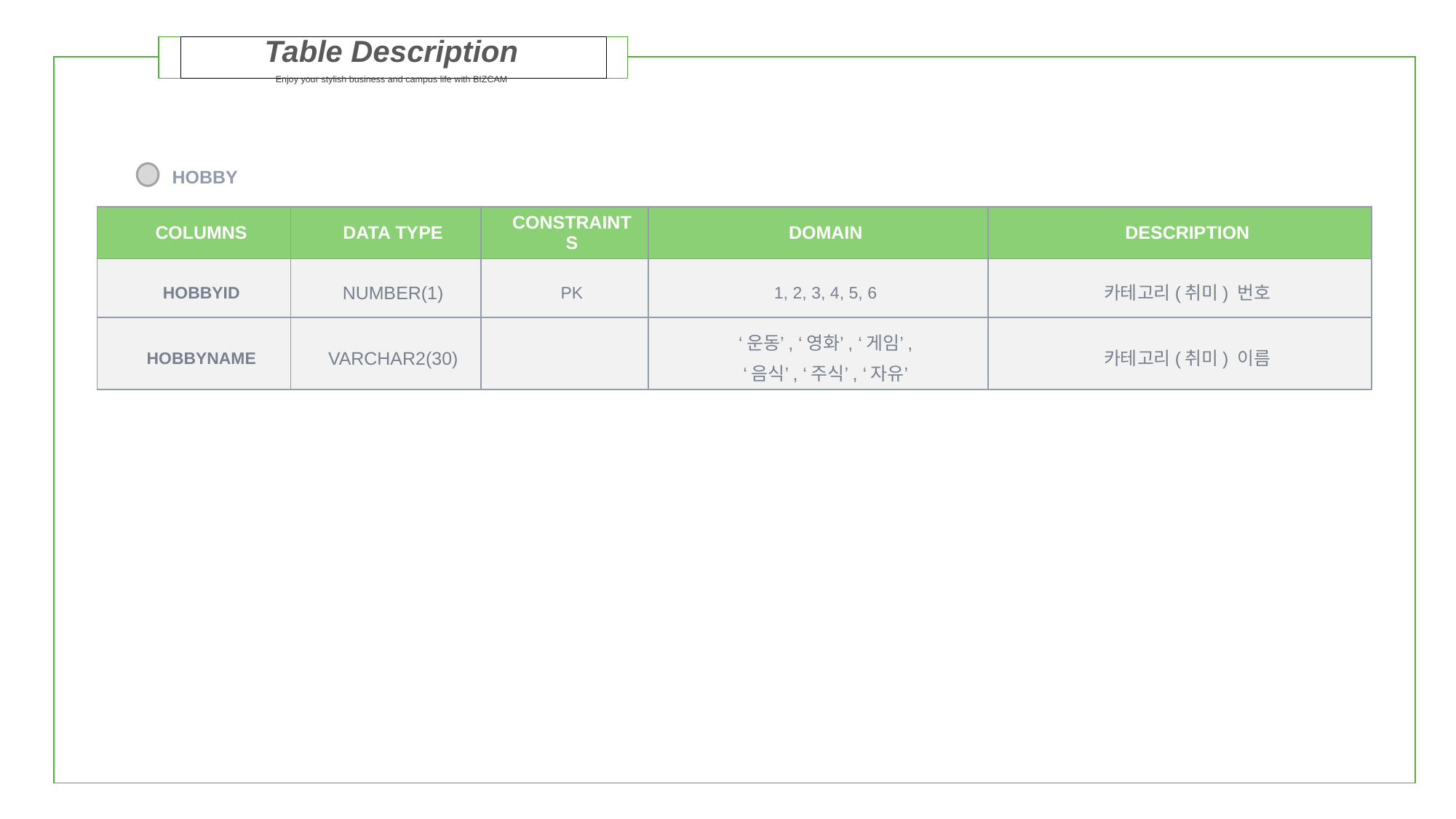

Table Description
Enjoy your stylish business and campus life with BIZCAM
|  |  |  |
| --- | --- | --- |

HOBBY

| COLUMNS | DATA TYPE | CONSTRAINTS | DOMAIN | DESCRIPTION |
| --- | --- | --- | --- | --- |
| HOBBYID | NUMBER(1) | PK | 1, 2, 3, 4, 5, 6 | 카테고리(취미) 번호 |
| HOBBYNAME | VARCHAR2(30) |  | ‘운동’, ‘영화’, ‘게임’, ‘음식’, ‘주식’, ‘자유’ | 카테고리(취미) 이름 |